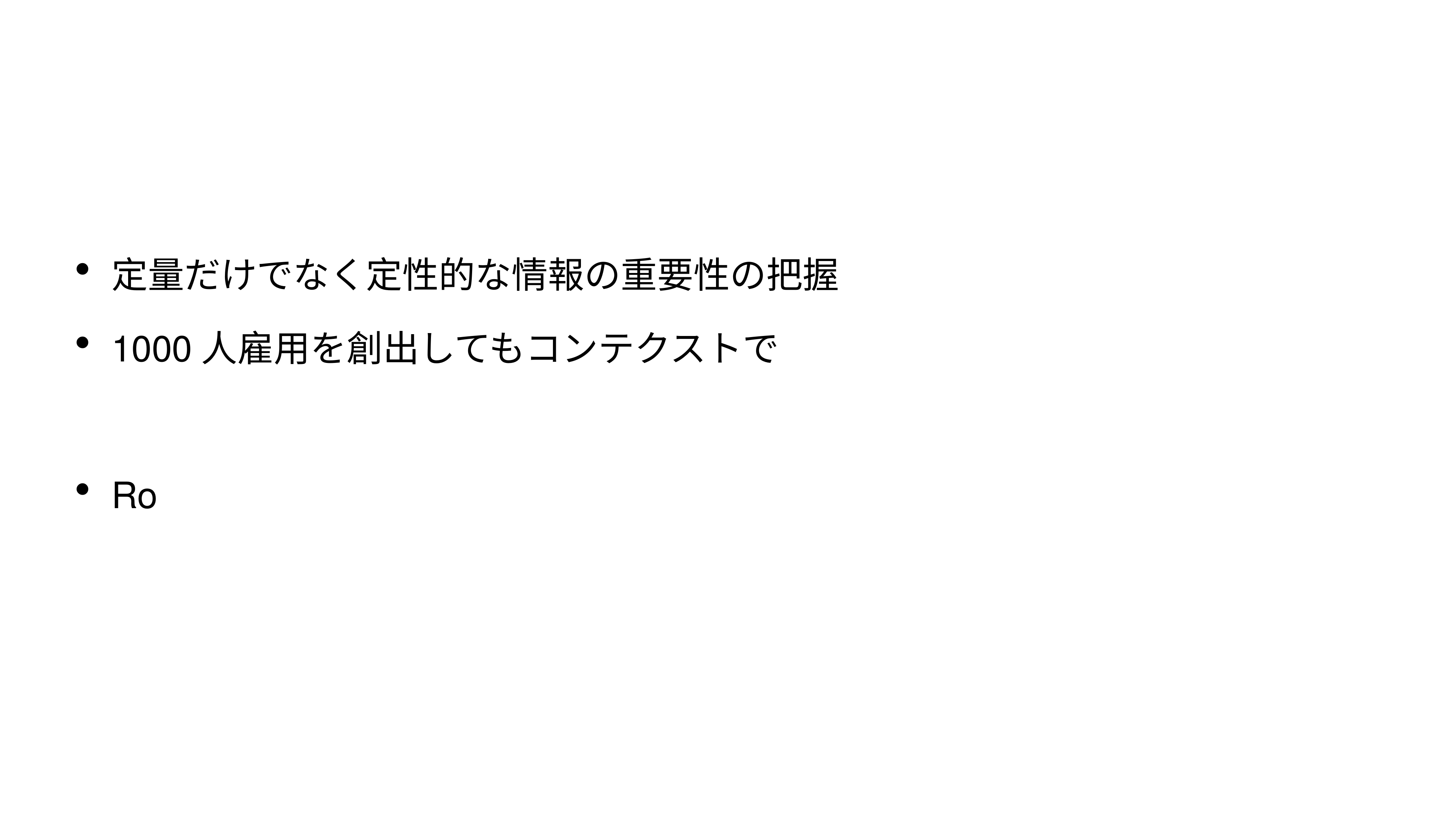

#

定量だけでなく定性的な情報の重要性の把握
1000人雇用を創出してもコンテクストで

Ro